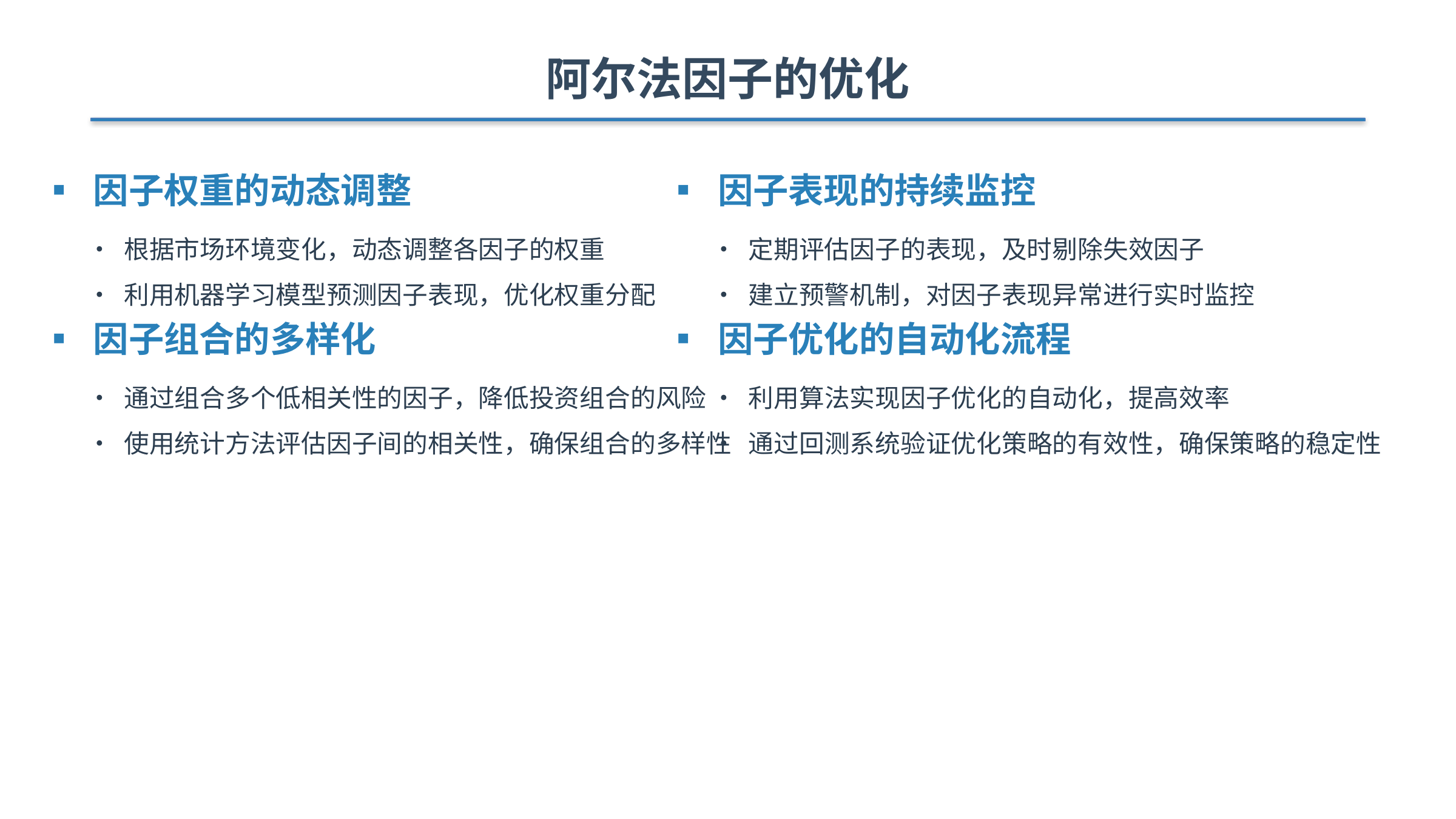

阿尔法因子的优化

▪ 因子权重的动态调整
• 根据市场环境变化，动态调整各因子的权重
• 利用机器学习模型预测因子表现，优化权重分配
▪ 因子组合的多样化
• 通过组合多个低相关性的因子，降低投资组合的风险
• 使用统计方法评估因子间的相关性，确保组合的多样性

▪ 因子表现的持续监控
• 定期评估因子的表现，及时剔除失效因子
• 建立预警机制，对因子表现异常进行实时监控
▪ 因子优化的自动化流程
• 利用算法实现因子优化的自动化，提高效率
• 通过回测系统验证优化策略的有效性，确保策略的稳定性